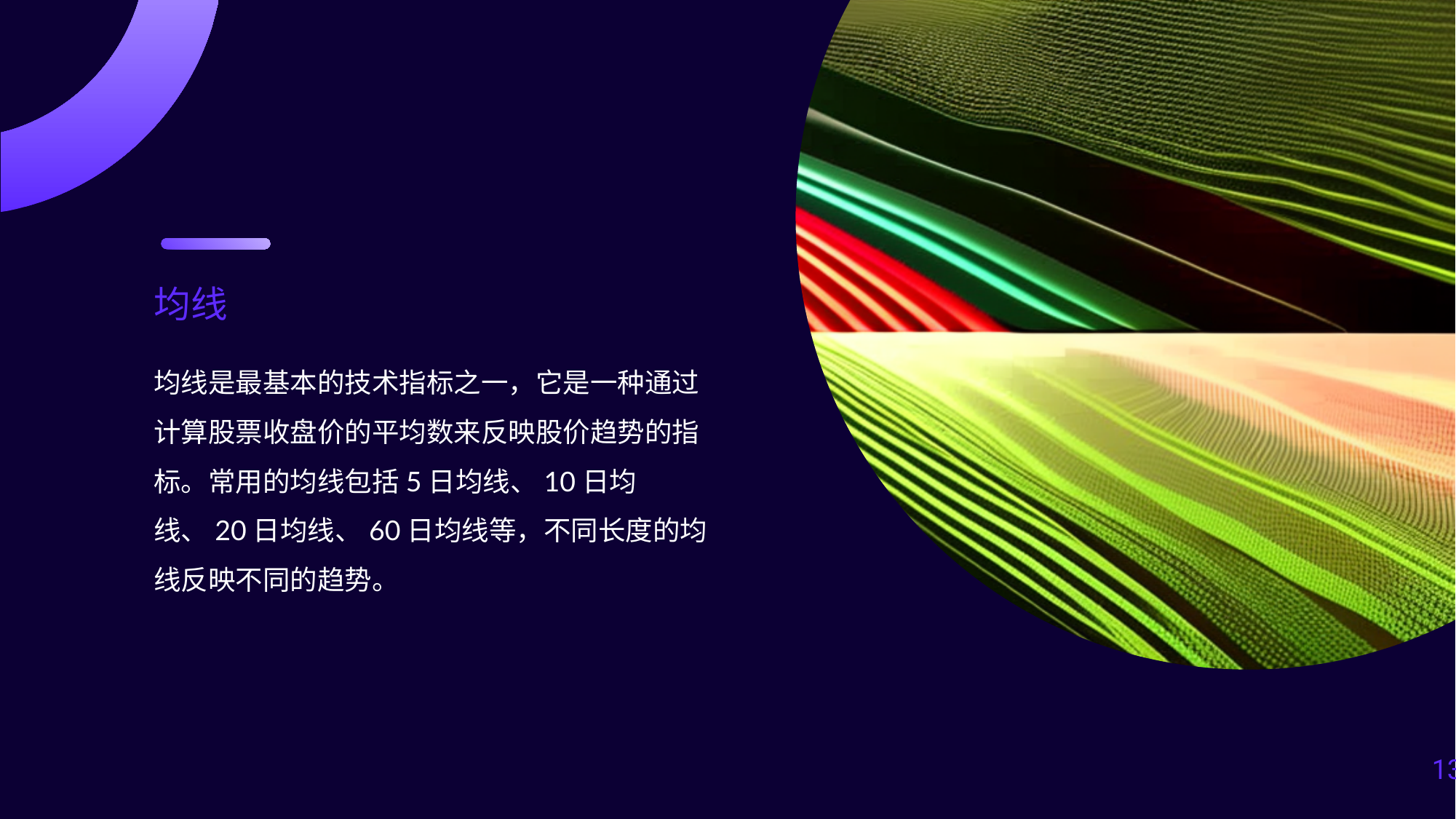

均线
均线是最基本的技术指标之一，它是一种通过计算股票收盘价的平均数来反映股价趋势的指标。常用的均线包括5日均线、10日均线、20日均线、60日均线等，不同长度的均线反映不同的趋势。